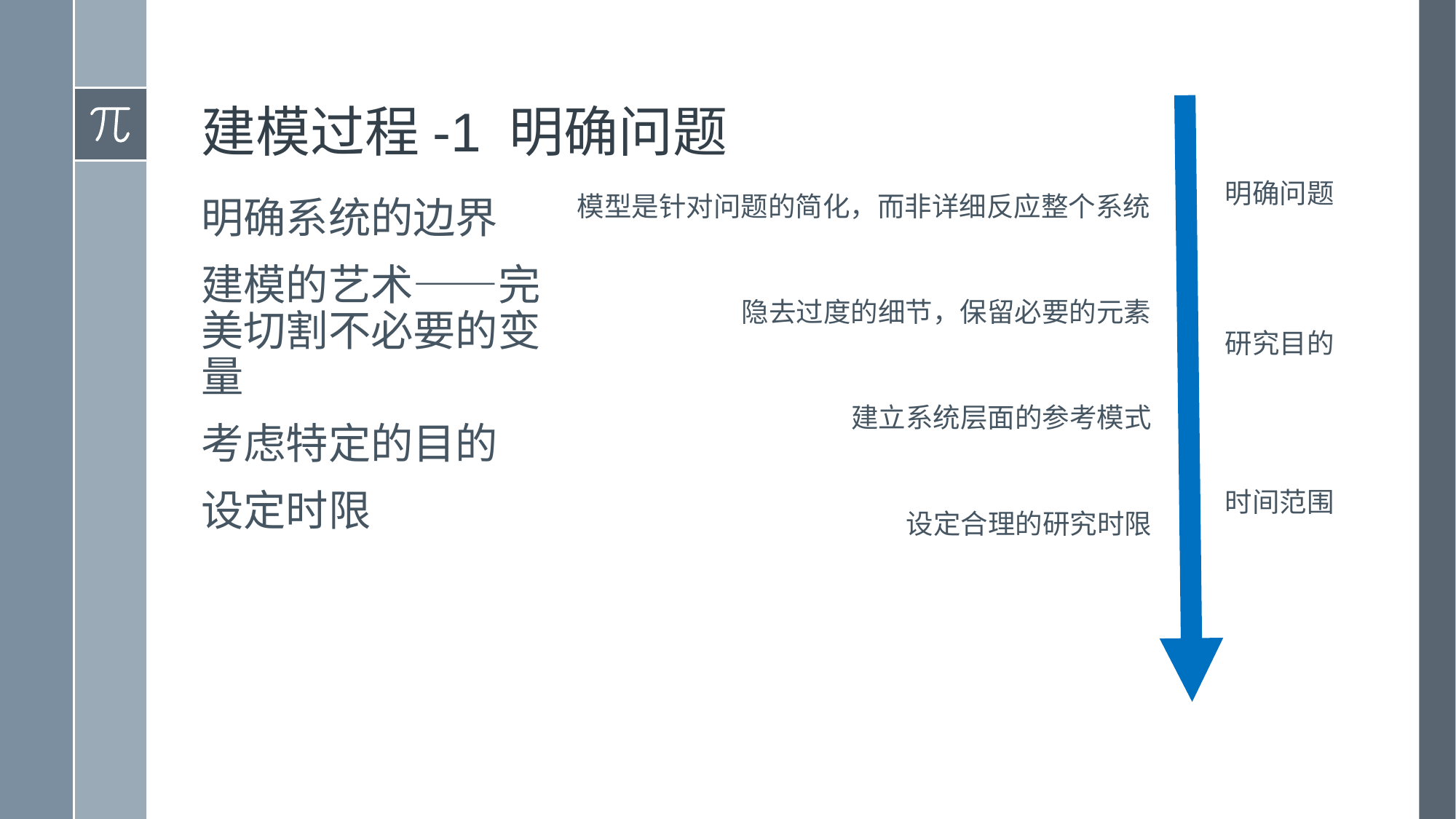

# 建模过程-1 明确问题
明确问题
模型是针对问题的简化，而非详细反应整个系统
明确系统的边界
建模的艺术——完美切割不必要的变量
考虑特定的目的
设定时限

隐去过度的细节，保留必要的元素
研究目的
建立系统层面的参考模式
时间范围
设定合理的研究时限